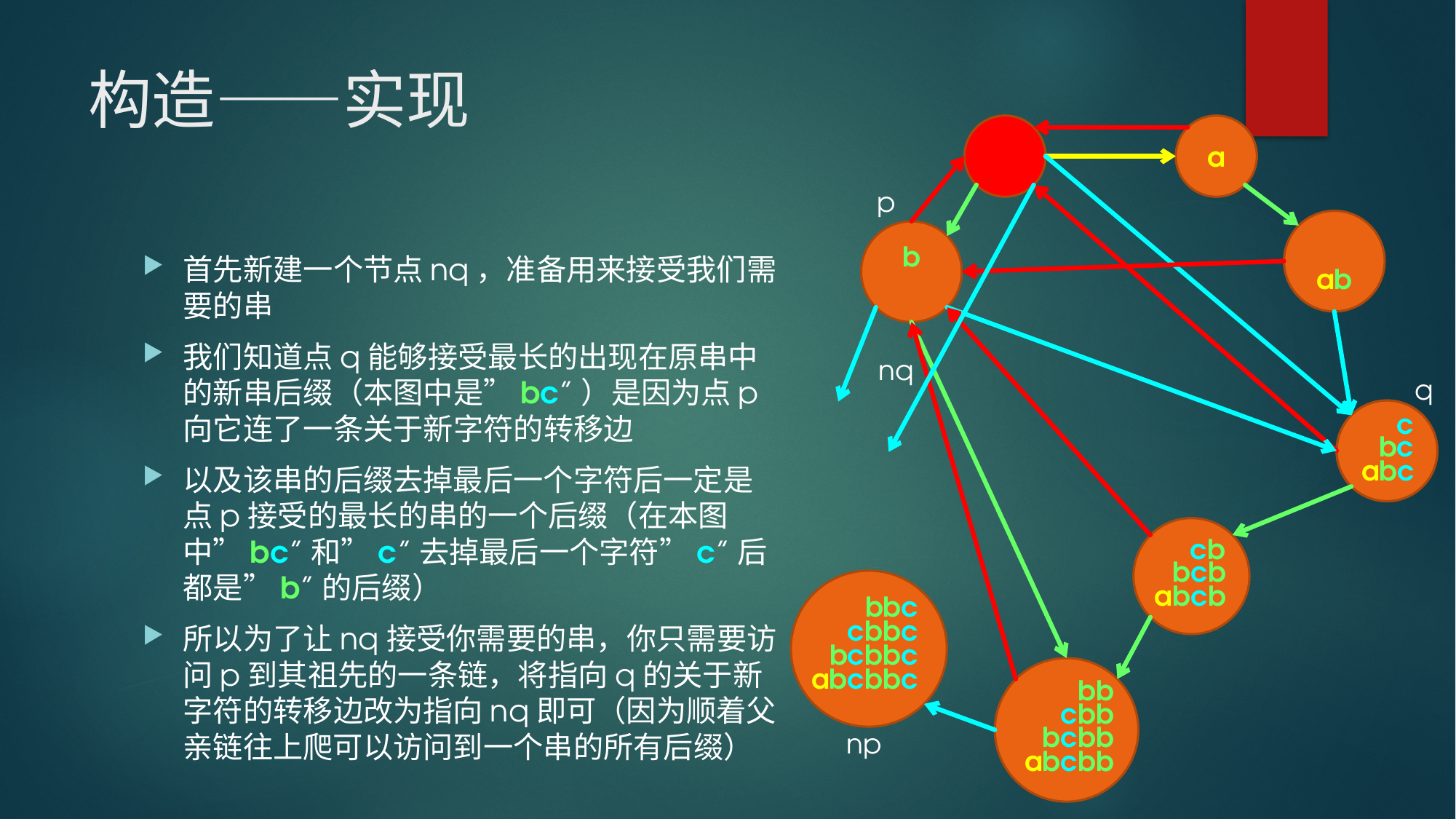

# 构造——实现

a
p

b
首先新建一个节点nq，准备用来接受我们需要的串
我们知道点q能够接受最长的出现在原串中的新串后缀（本图中是”bc”）是因为点p向它连了一条关于新字符的转移边
以及该串的后缀去掉最后一个字符后一定是点p接受的最长的串的一个后缀（在本图中”bc”和”c”去掉最后一个字符”c”后都是”b”的后缀）
所以为了让nq接受你需要的串，你只需要访问p到其祖先的一条链，将指向q的关于新字符的转移边改为指向nq即可（因为顺着父亲链往上爬可以访问到一个串的所有后缀）

ab
nq
q

c
bc
abc

cb
bcb

abcb
bbc
cbbc
bcbbc
abcbbc

bb
cbb
bcbb
np
abcbb